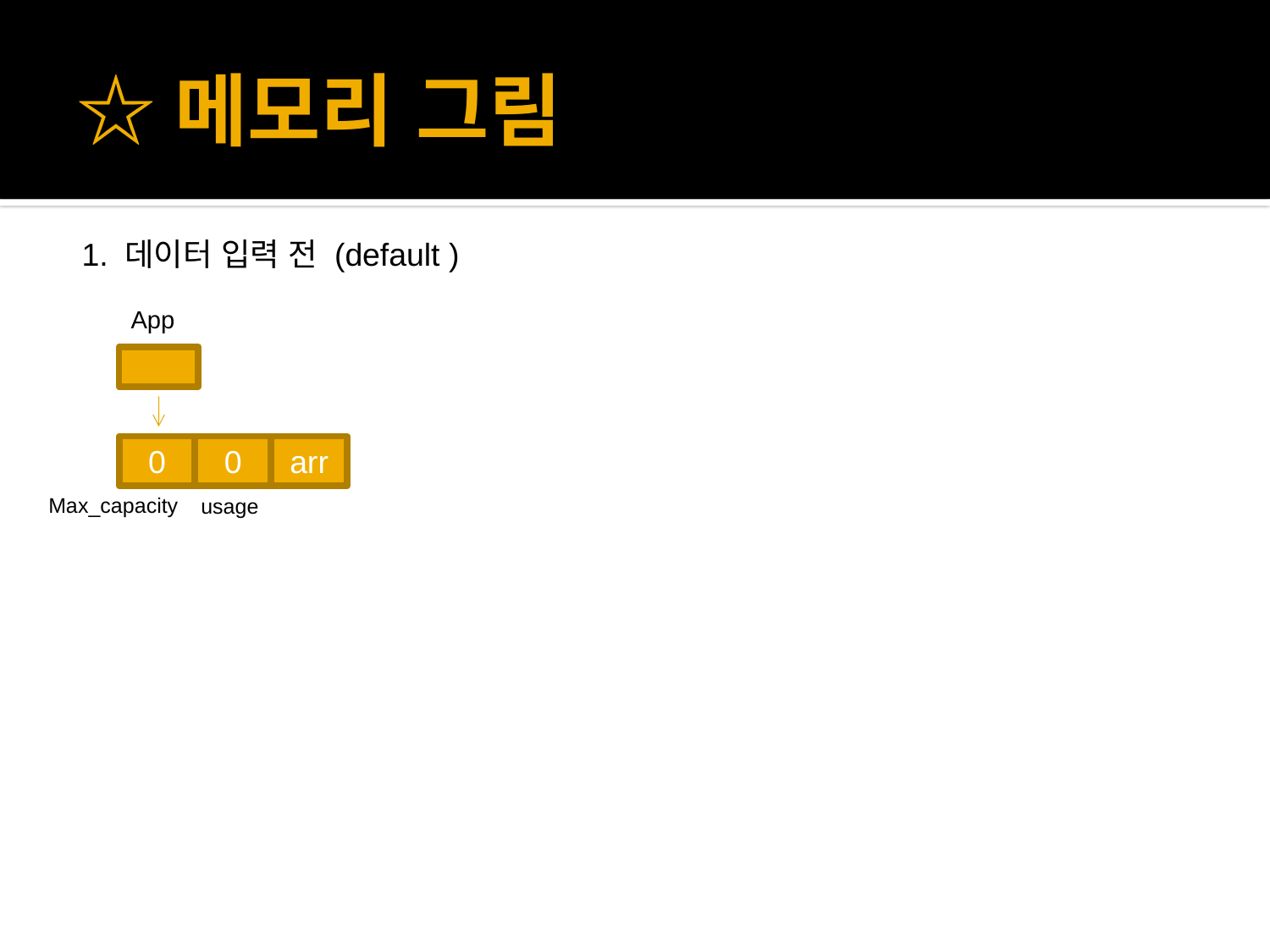

# ☆메모리 그림
1. 데이터 입력 전 (default )
App

0
0
arr
usage
Max_capacity